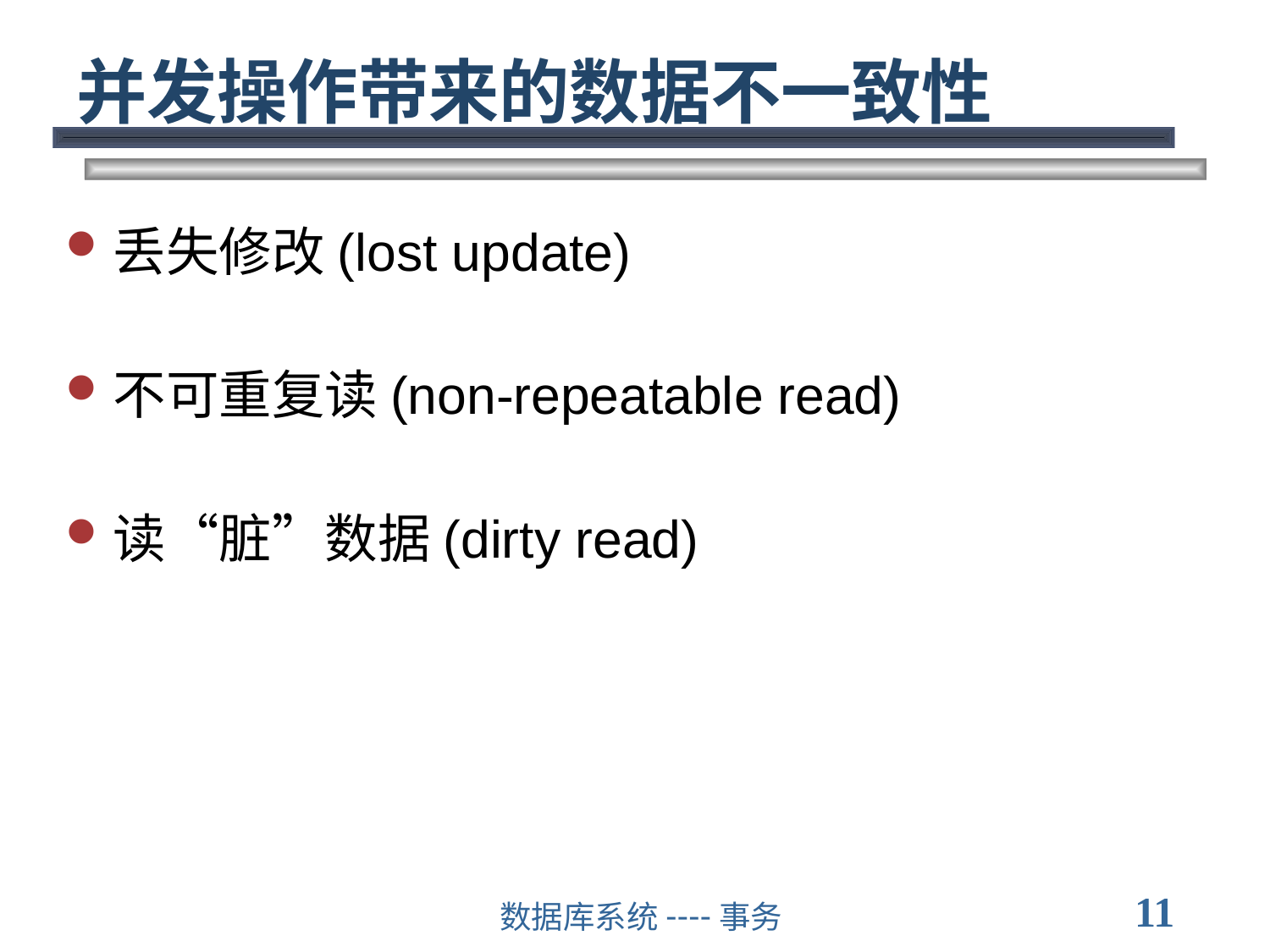

# 并发操作带来的数据不一致性
丢失修改(lost update)
不可重复读(non-repeatable read)
读“脏”数据(dirty read)
11
数据库系统----事务